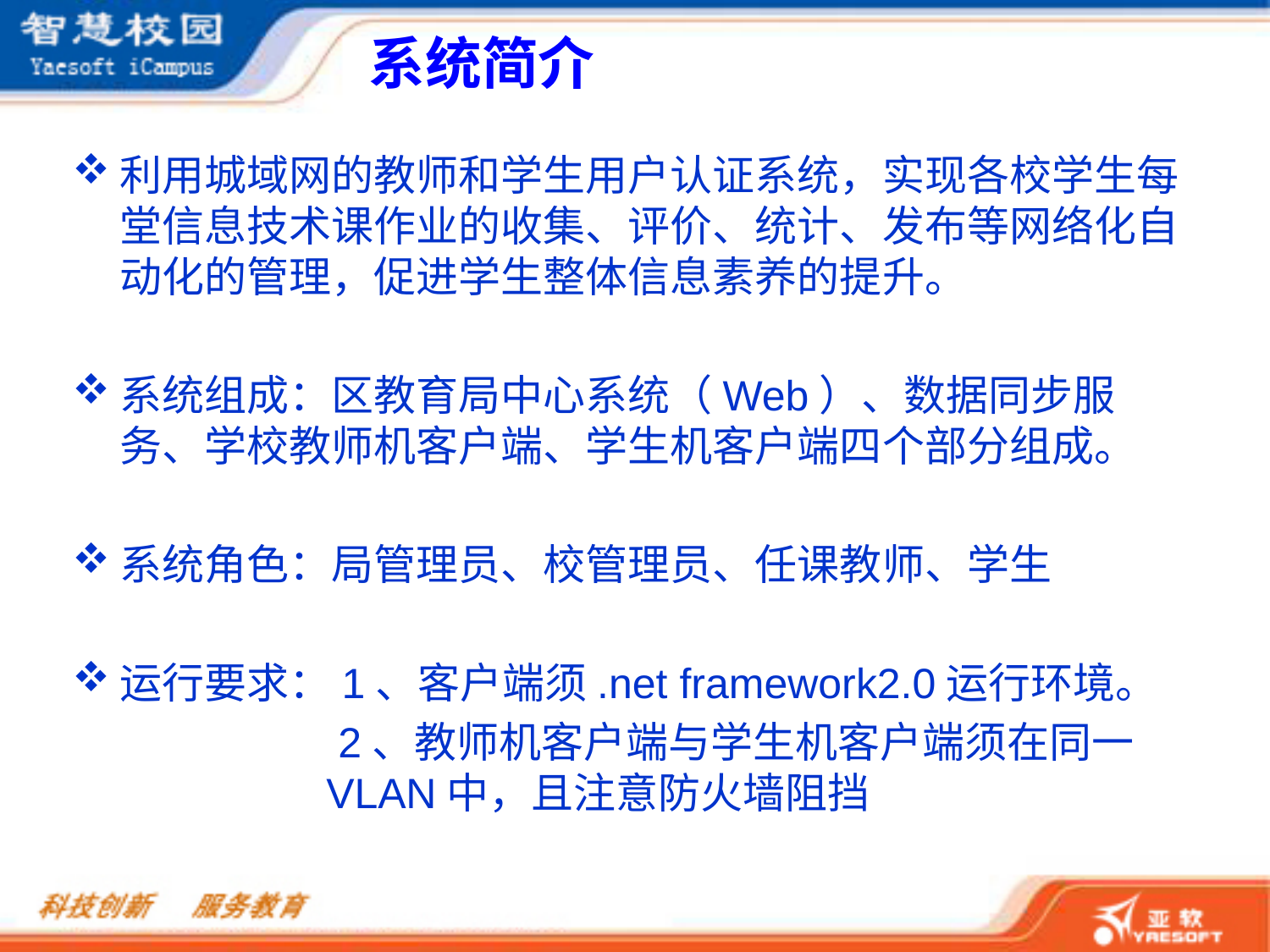

# 系统简介
利用城域网的教师和学生用户认证系统，实现各校学生每堂信息技术课作业的收集、评价、统计、发布等网络化自动化的管理，促进学生整体信息素养的提升。

系统组成：区教育局中心系统（Web）、数据同步服务、学校教师机客户端、学生机客户端四个部分组成。

系统角色：局管理员、校管理员、任课教师、学生

运行要求：1、客户端须.net framework2.0运行环境。
 2、教师机客户端与学生机客户端须在同一VLAN中，且注意防火墙阻挡